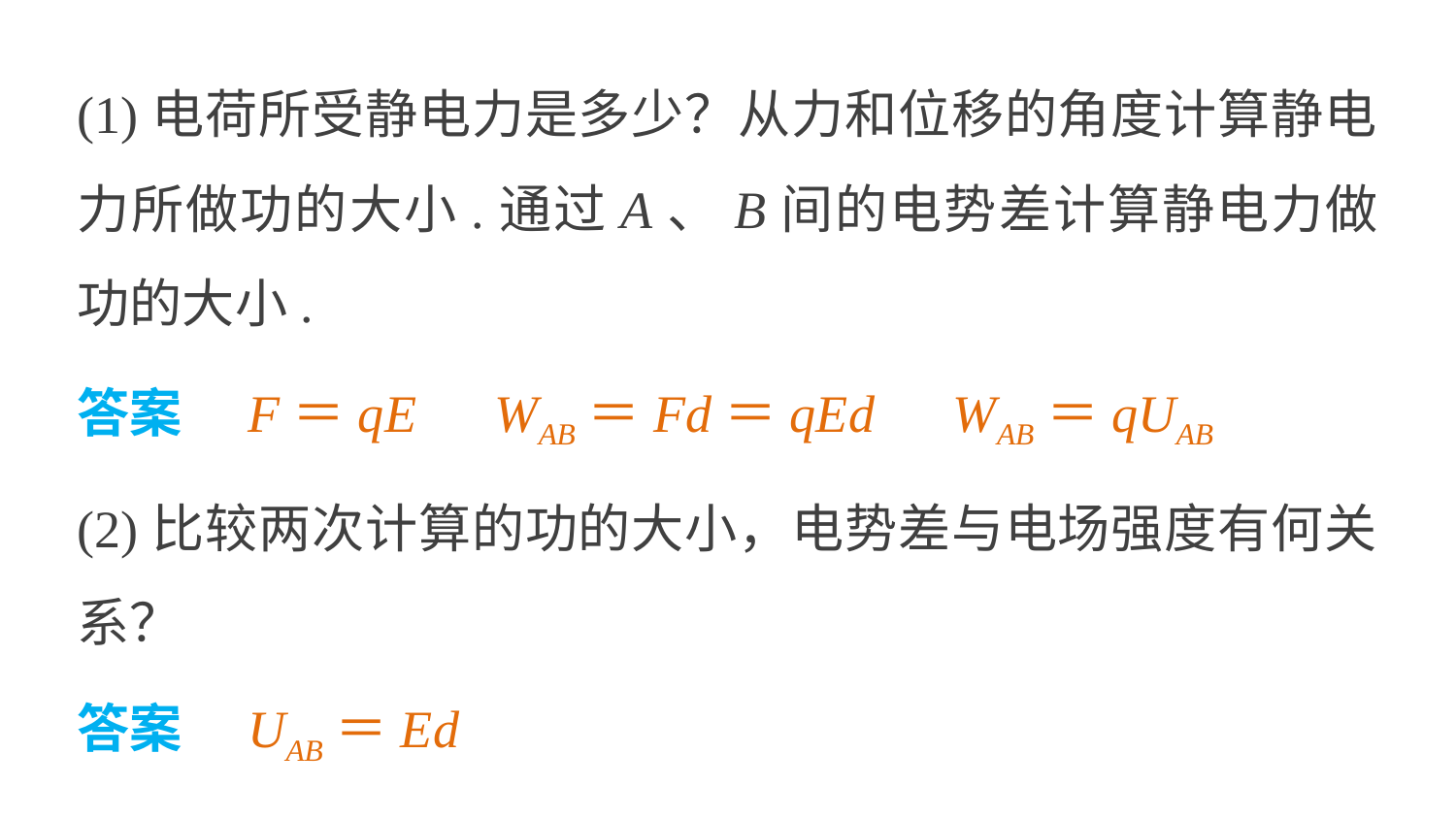

(1)电荷所受静电力是多少？从力和位移的角度计算静电力所做功的大小.通过A、B间的电势差计算静电力做功的大小.
答案　F＝qE　WAB＝Fd＝qEd　WAB＝qUAB
(2)比较两次计算的功的大小，电势差与电场强度有何关系？
答案　UAB＝Ed